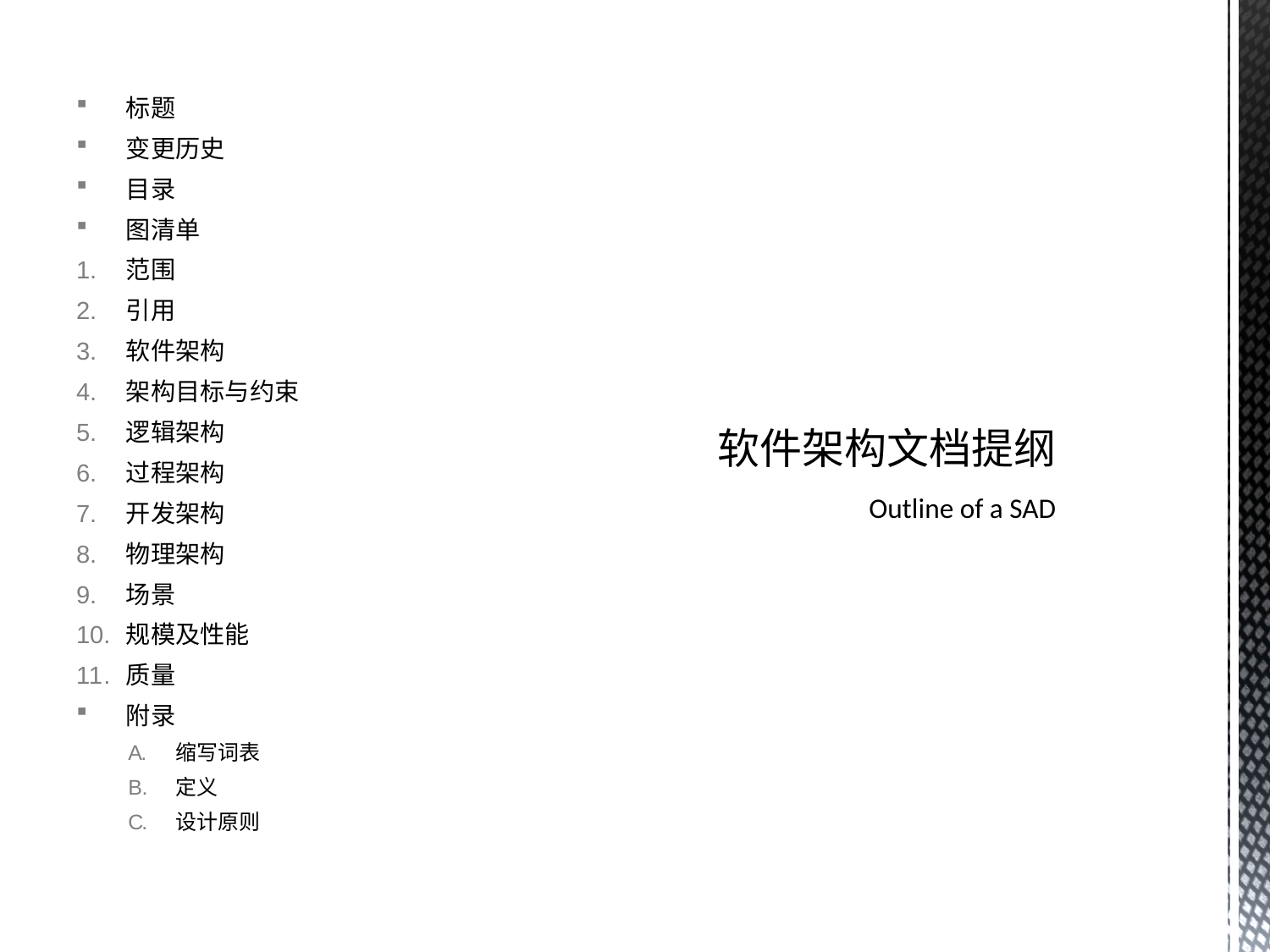

标题
变更历史
目录
图清单
范围
引用
软件架构
架构目标与约束
逻辑架构
过程架构
开发架构
物理架构
场景
规模及性能
质量
附录
缩写词表
定义
设计原则
# 软件架构文档提纲 Outline of a SAD